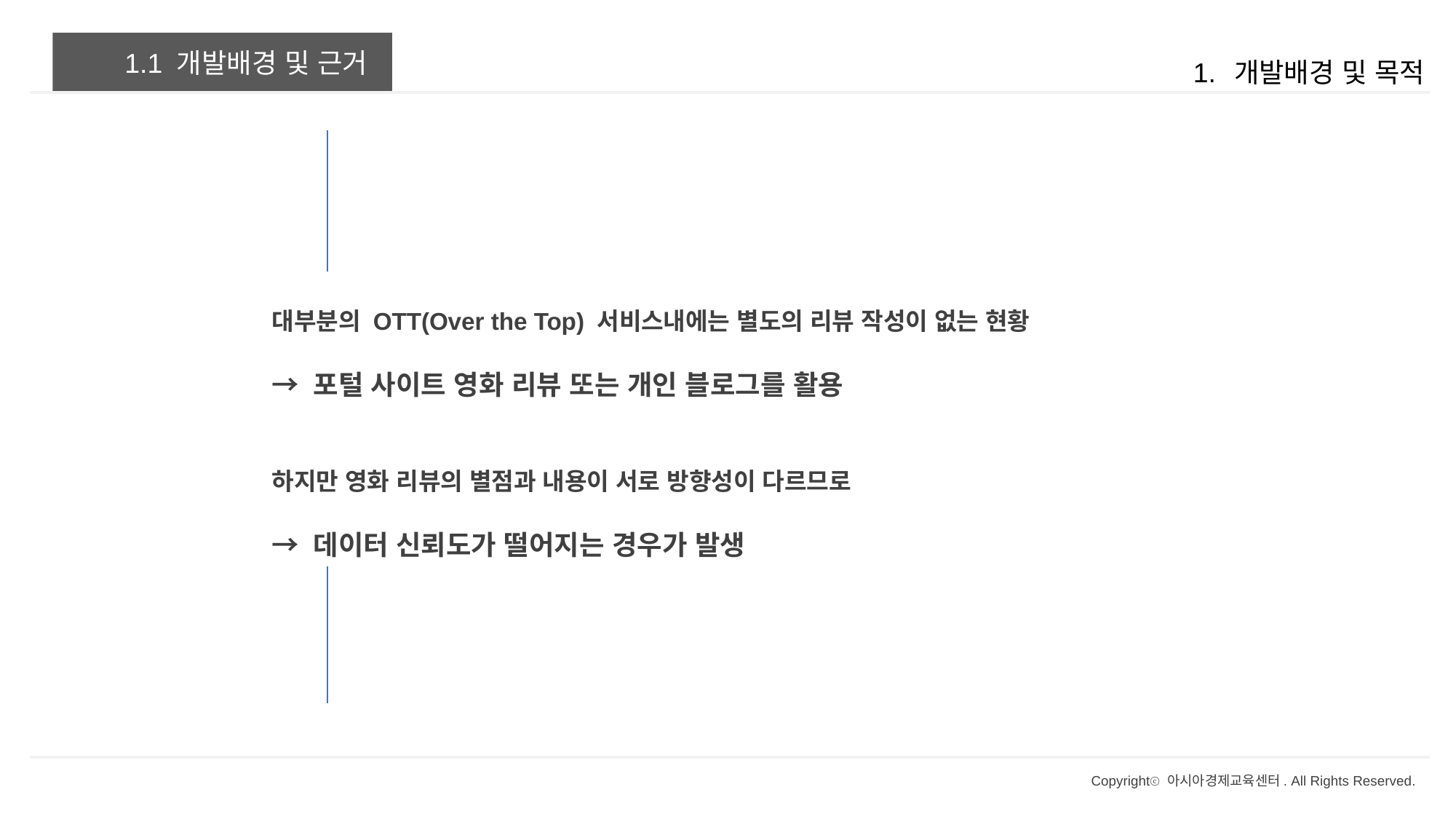

개발배경 및 목적

# 1.1 개발배경 및 근거
대부분의 OTT(Over the Top) 서비스내에는 별도의 리뷰 작성이 없는 현황
→ 포털 사이트 영화 리뷰 또는 개인 블로그를 활용

하지만 영화 리뷰의 별점과 내용이 서로 방향성이 다르므로
→ 데이터 신뢰도가 떨어지는 경우가 발생